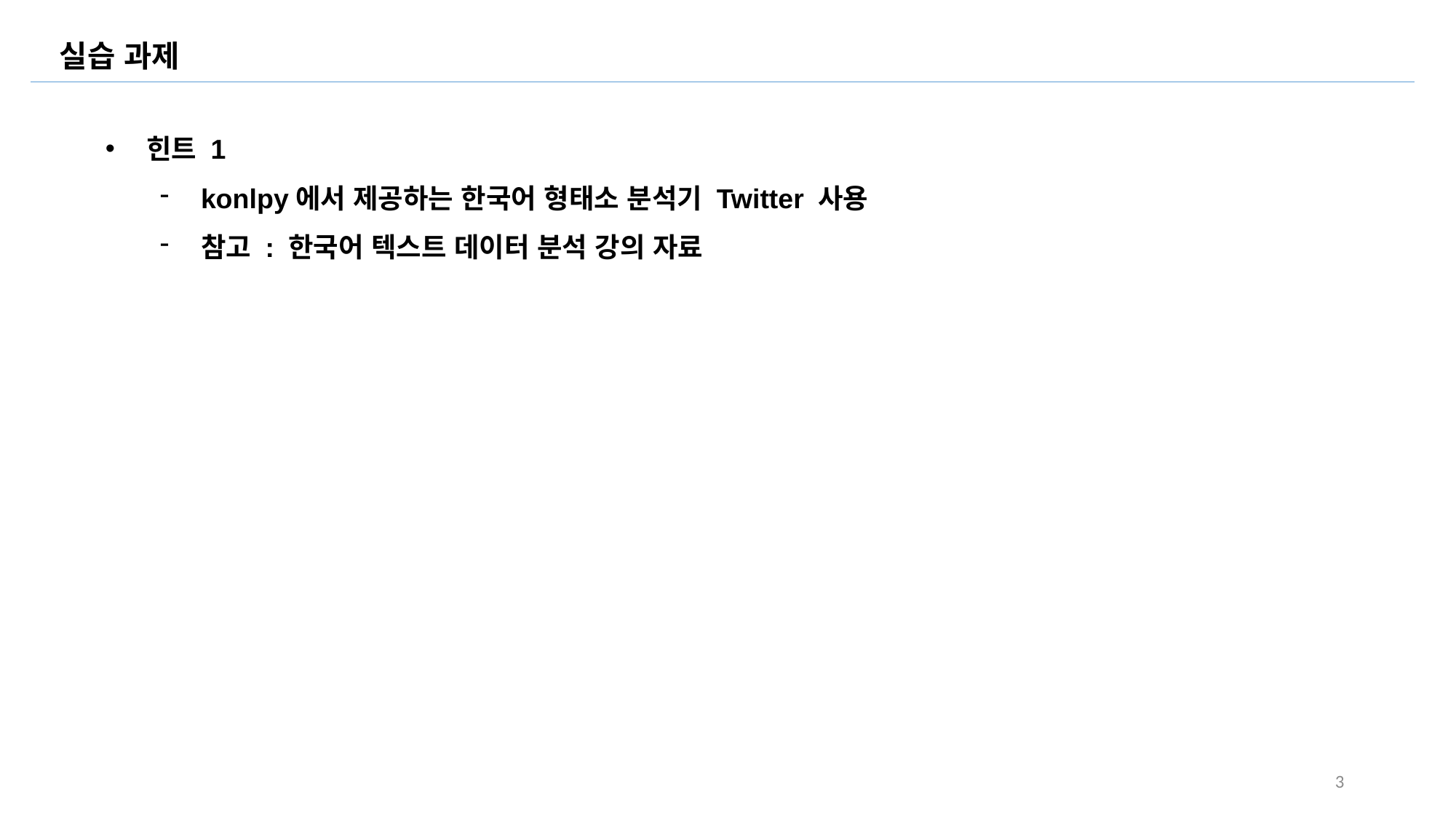

실습 과제
힌트 1
konlpy에서 제공하는 한국어 형태소 분석기 Twitter 사용
참고 : 한국어 텍스트 데이터 분석 강의 자료

3